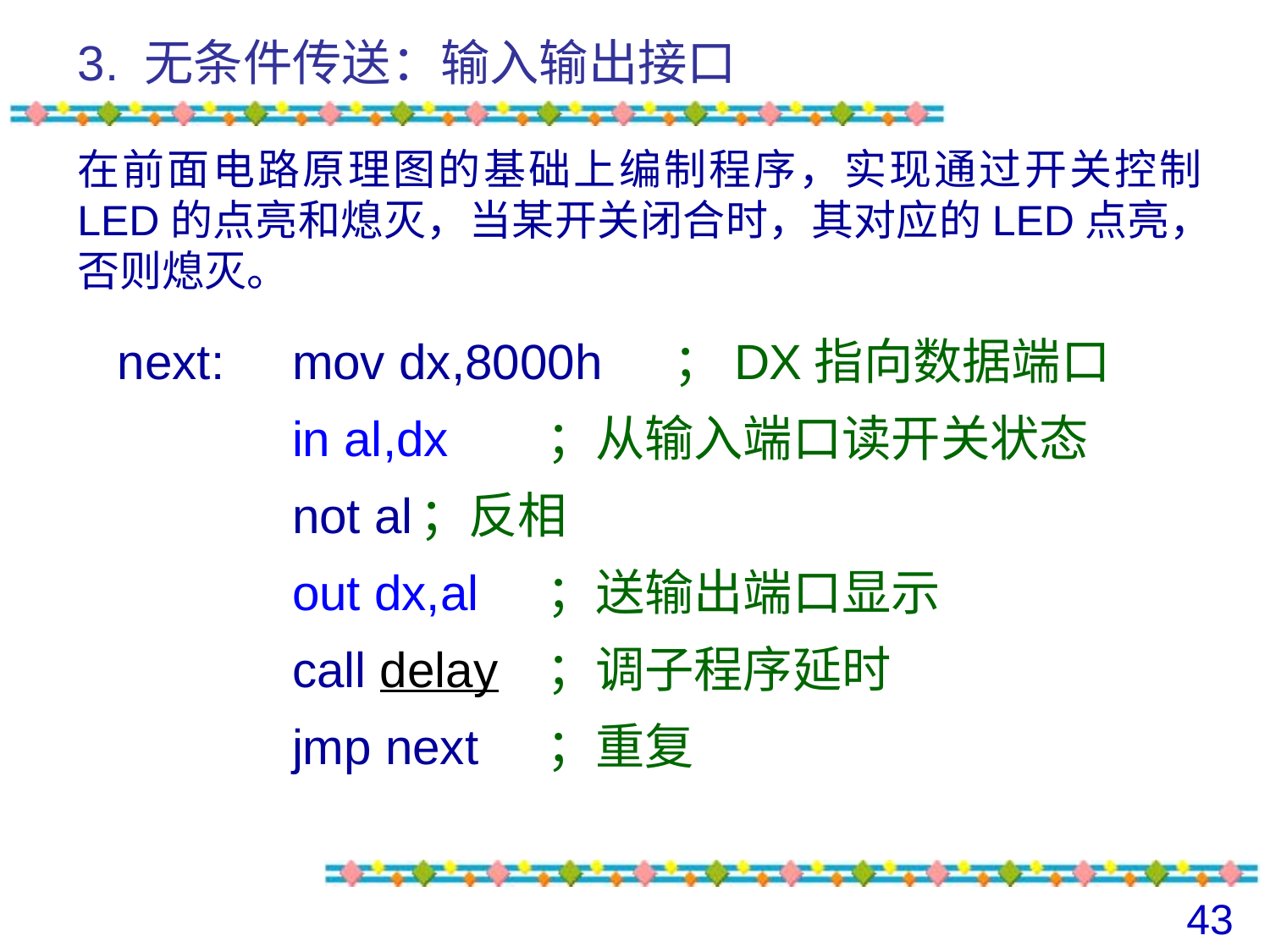

# 3. 无条件传送：输入输出接口
在前面电路原理图的基础上编制程序，实现通过开关控制LED的点亮和熄灭，当某开关闭合时，其对应的LED点亮，否则熄灭。
next:	mov dx,8000h	；DX指向数据端口
		in al,dx	；从输入端口读开关状态
		not al	；反相
		out dx,al	；送输出端口显示
		call delay	；调子程序延时
		jmp next	；重复